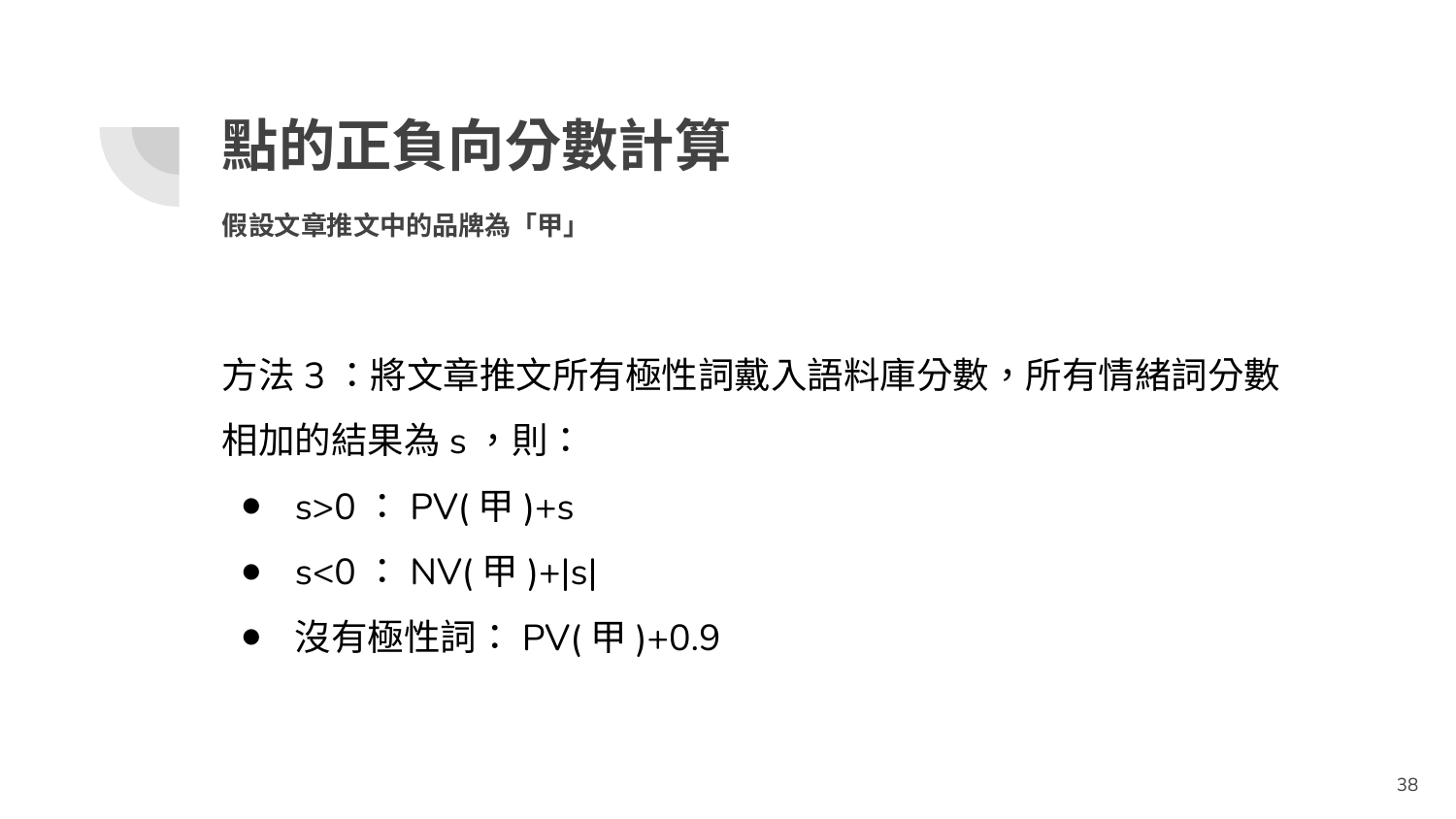

# 點的正負向分數計算

假設文章推文中的品牌為「甲」
方法3：將文章推文所有極性詞戴入語料庫分數，所有情緒詞分數相加的結果為s，則：
s>0：PV(甲)+s
s<0：NV(甲)+|s|
沒有極性詞：PV(甲)+0.9

38